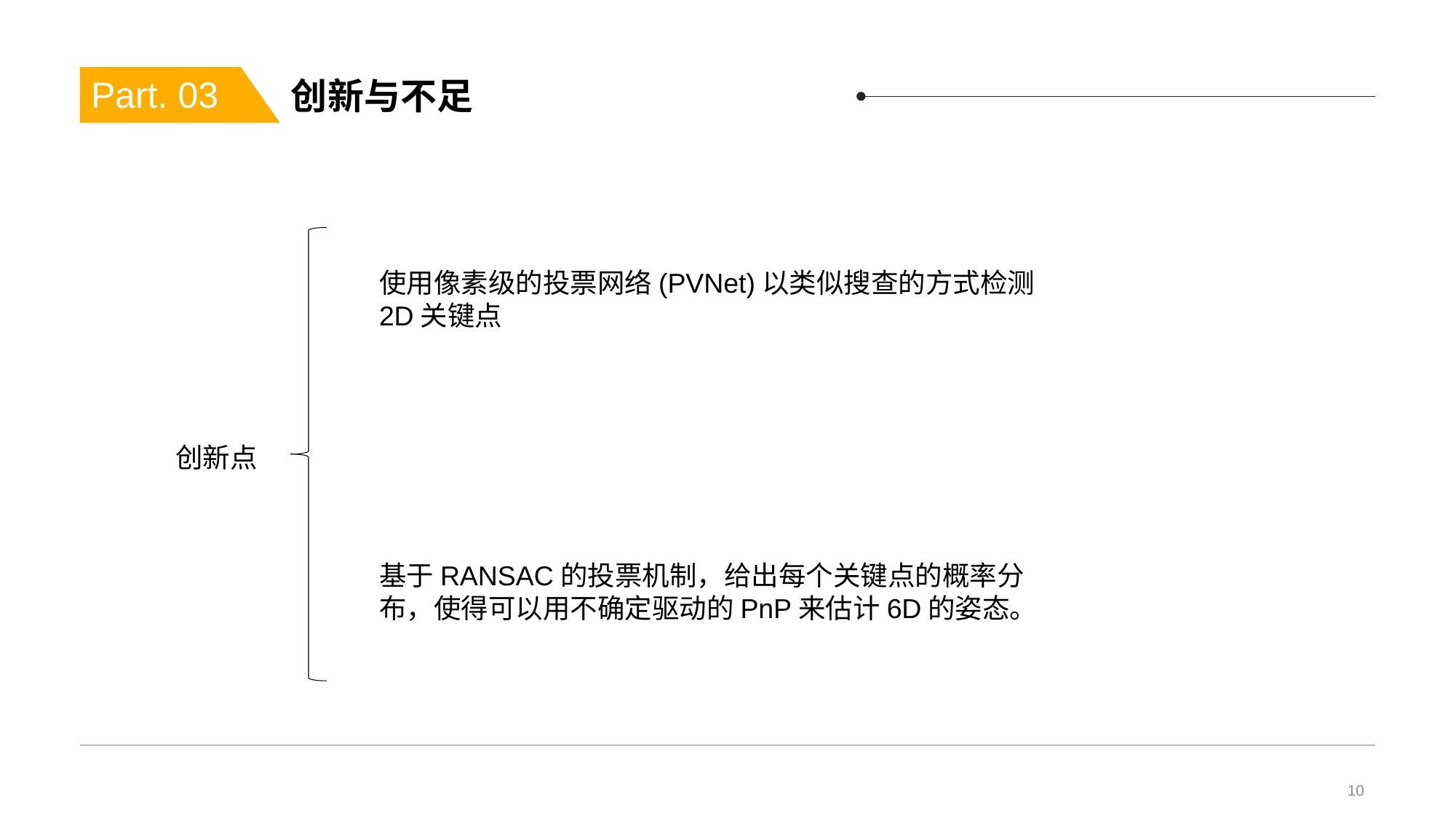

# 创新与不足
Part. 03

使用像素级的投票网络(PVNet)以类似搜查的方式检测2D关键点
创新点
基于RANSAC的投票机制，给出每个关键点的概率分布，使得可以用不确定驱动的PnP来估计6D的姿态。
10